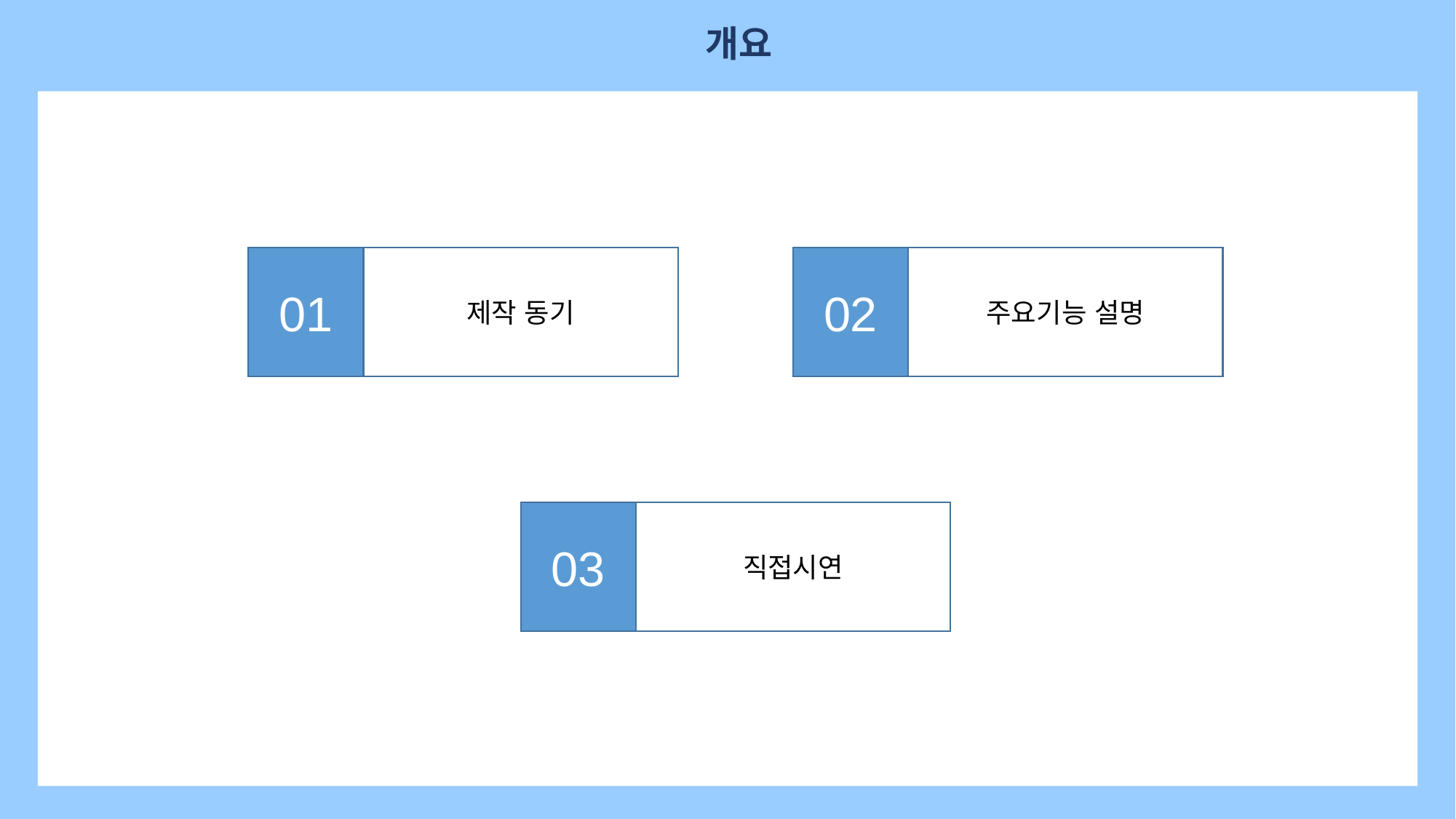

개요

01
제작 동기
02
주요기능 설명

03
직접시연